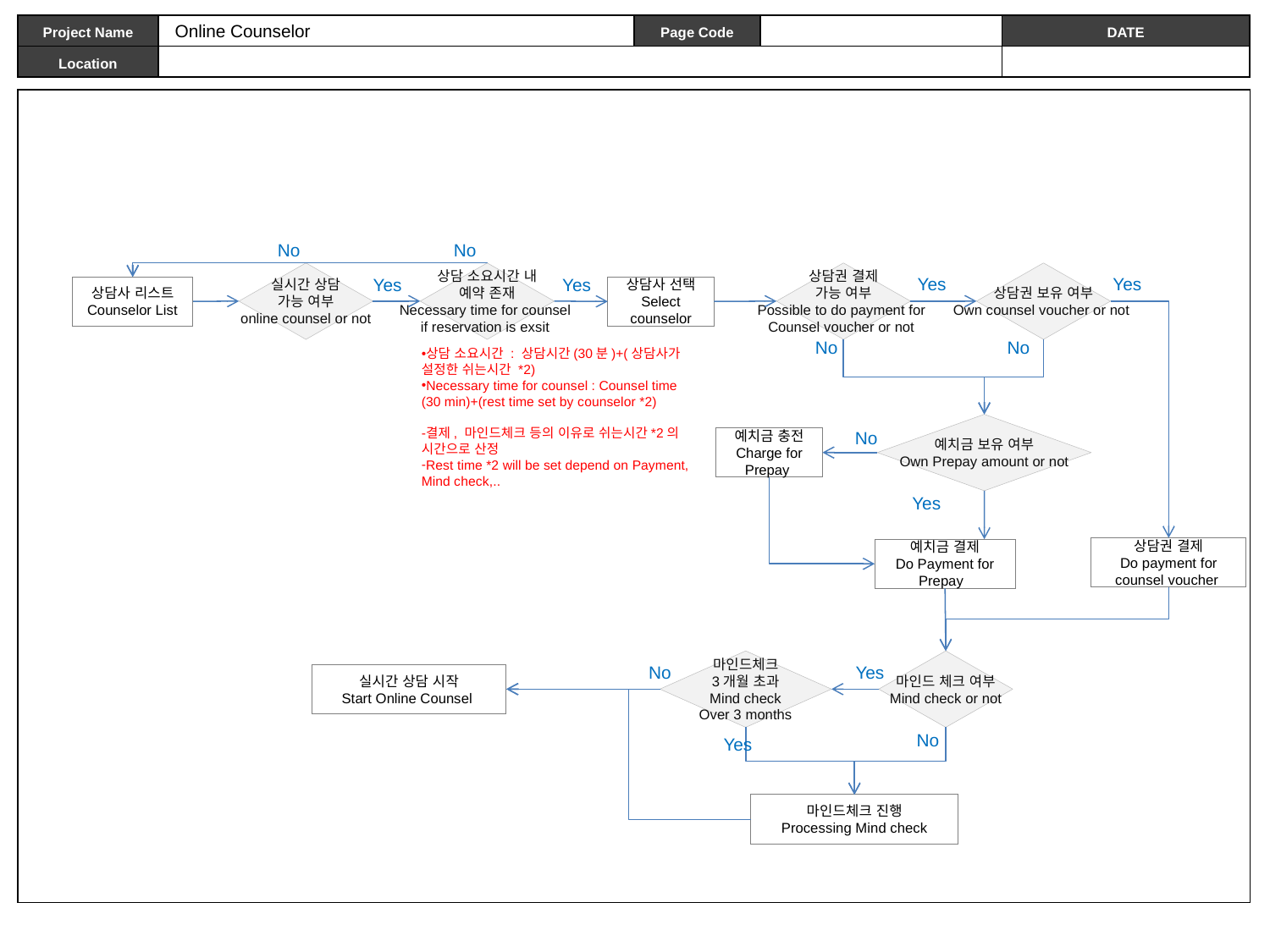

Online Counselor
No
No
상담권 보유 여부
Own counsel voucher or not
실시간 상담
가능 여부
online counsel or not
상담 소요시간 내
예약 존재
Necessary time for counsel
if reservation is exsit
상담권 결제
가능 여부
Possible to do payment for
Counsel voucher or not
Yes
Yes
Yes
Yes
상담사 리스트
Counselor List
상담사 선택
Select counselor
No
No
상담 소요시간 : 상담시간(30분)+(상담사가 설정한 쉬는시간 *2)
Necessary time for counsel : Counsel time (30 min)+(rest time set by counselor *2)

결제, 마인드체크 등의 이유로 쉬는시간*2의 시간으로 산정
Rest time *2 will be set depend on Payment, Mind check,..
예치금 보유 여부
Own Prepay amount or not
No
예치금 충전
Charge for Prepay
Yes
상담권 결제
Do payment for counsel voucher
예치금 결제
Do Payment for Prepay
마인드체크
3개월 초과
Mind check
Over 3 months
마인드 체크 여부
Mind check or not
No
Yes
실시간 상담 시작
Start Online Counsel
No
Yes
마인드체크 진행
Processing Mind check